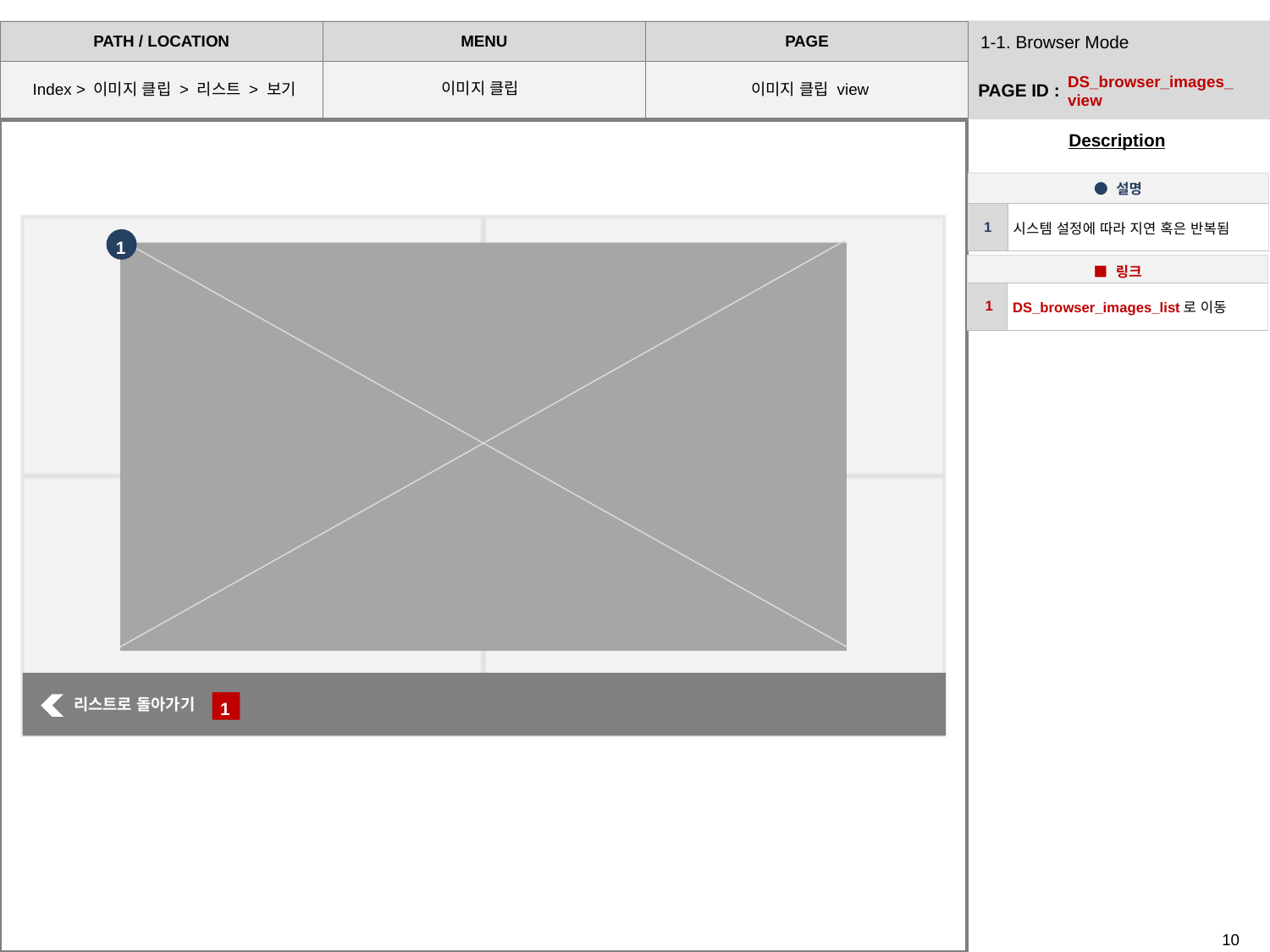

1-1. Browser Mode
DS_browser_images_view
이미지 클립
이미지 클립 view
Index > 이미지 클립 > 리스트 > 보기
| ● 설명 |  |
| --- | --- |
| 1 | 시스템 설정에 따라 지연 혹은 반복됨 |

1

| ■ 링크 |  |
| --- | --- |
| 1 | DS\_browser\_images\_list로 이동 |

1

리스트로 돌아가기

10